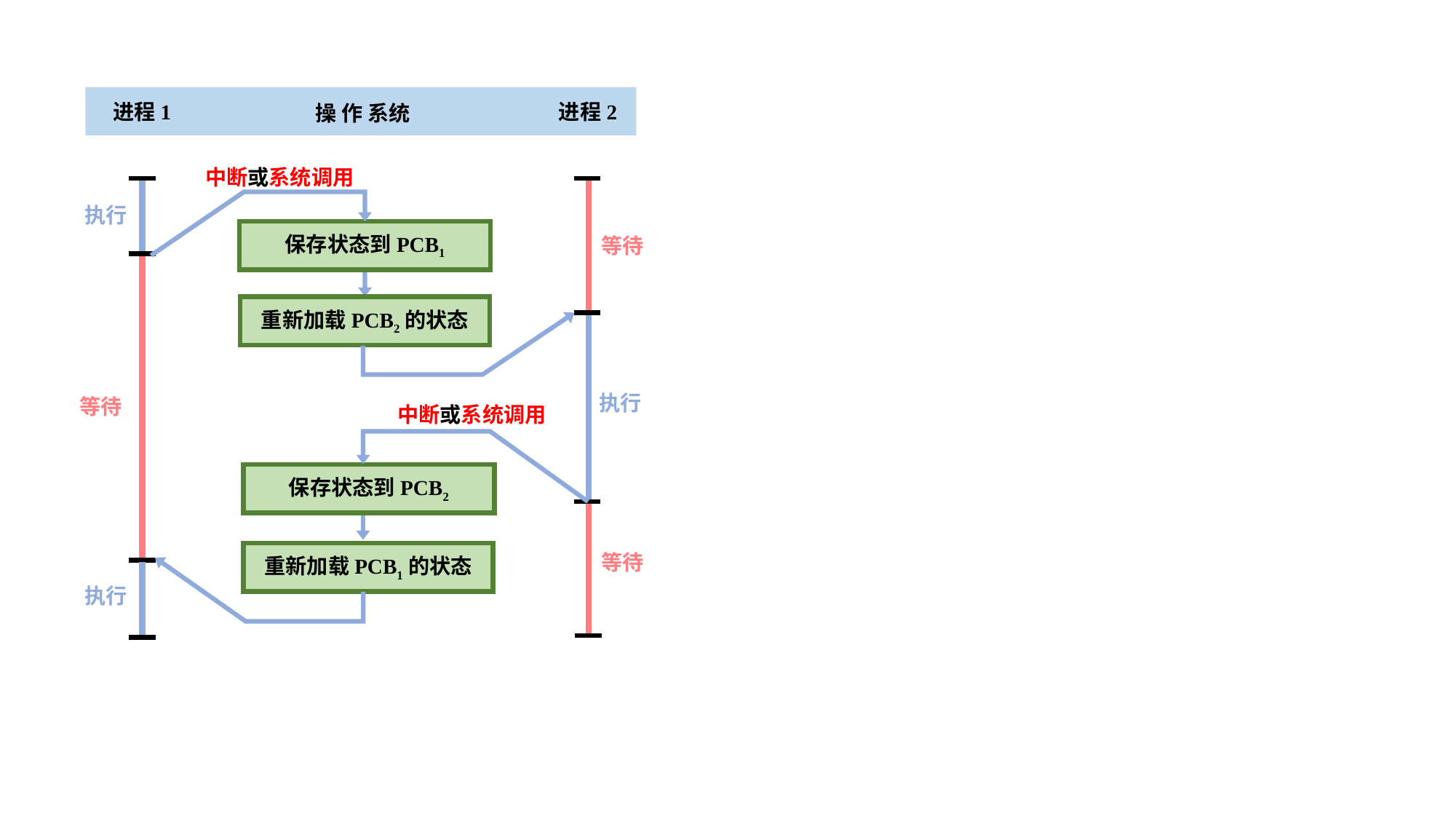

进程1
进程2
操 作 系统
中断或系统调用
执行

等待
保存状态到PCB1
重新加载PCB2的状态

执行
等待
中断或系统调用

保存状态到PCB2
等待
重新加载PCB1的状态

执行